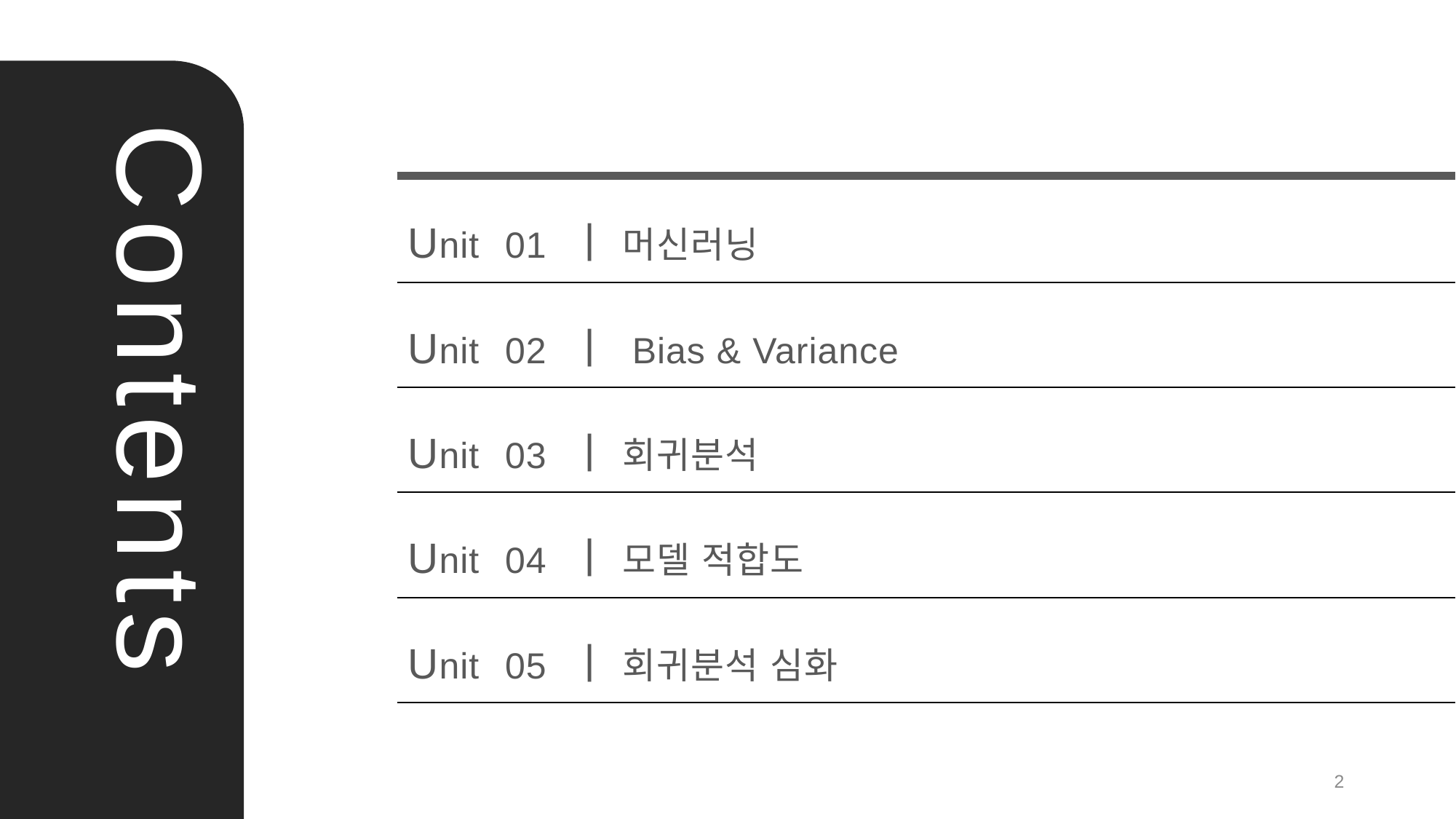

Unit  01 ㅣ 머신러닝
Unit  02 ㅣ Bias & Variance
Unit  03 ㅣ 회귀분석
Unit  04 ㅣ 모델 적합도
Unit  05 ㅣ 회귀분석 심화

Contents
2